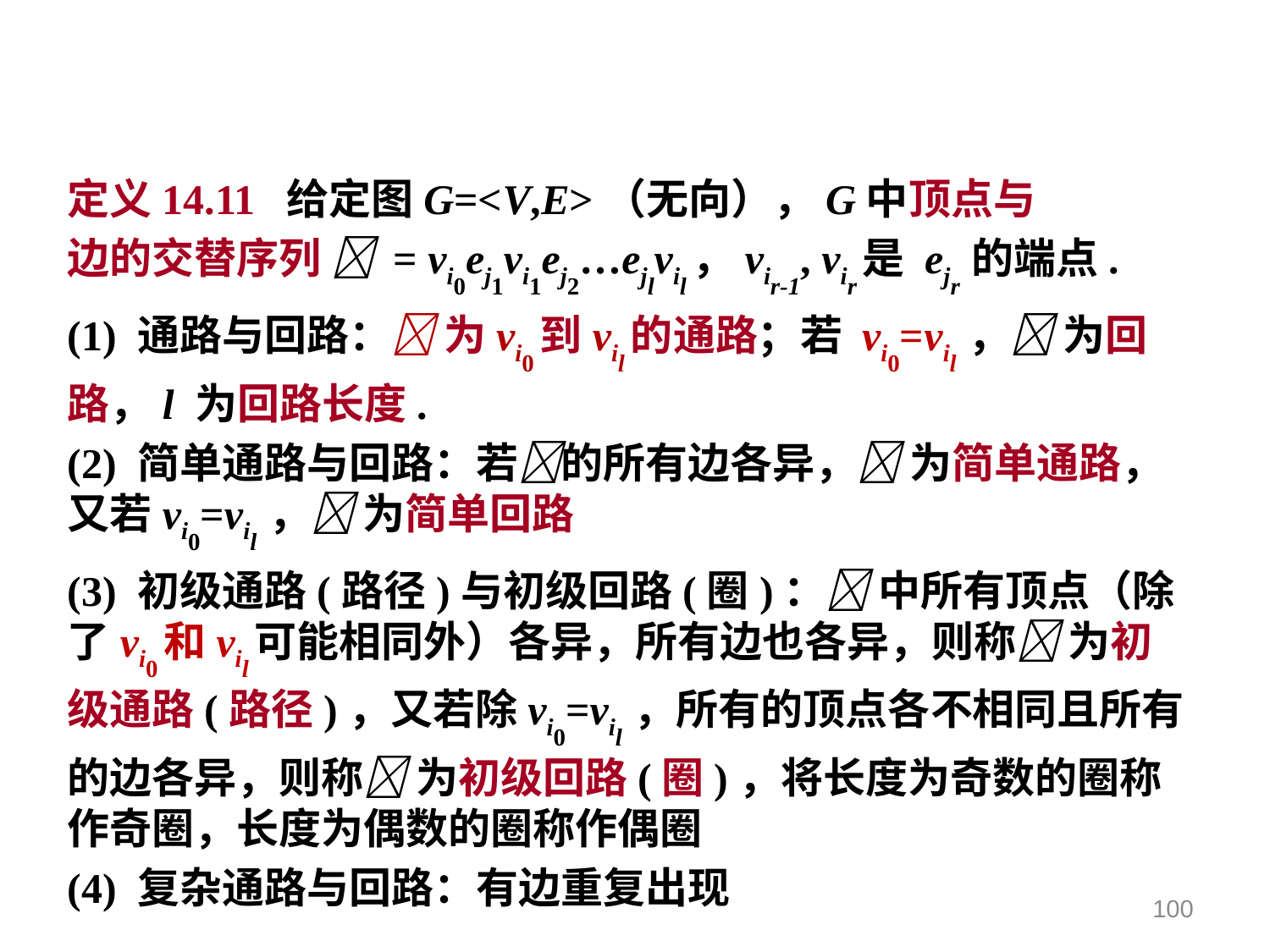

定义14.11  给定图G=<V,E>（无向），G中顶点与
边的交替序列 Γ = vi0ej1vi1ej2…ejlvil，vir-1, vir是 ejr 的端点.
(1) 通路与回路：Γ 为vi0到vil的通路；若 vi0=vil ，Γ 为回路，l 为回路长度.
(2) 简单通路与回路：若Γ的所有边各异，Γ 为简单通路，又若vi0=vil ，Γ 为简单回路
(3) 初级通路(路径)与初级回路(圈)：Γ 中所有顶点（除了vi0和vil可能相同外）各异，所有边也各异，则称Γ 为初级通路(路径)，又若除vi0=vil ，所有的顶点各不相同且所有的边各异，则称Γ 为初级回路(圈)，将长度为奇数的圈称作奇圈，长度为偶数的圈称作偶圈
(4) 复杂通路与回路：有边重复出现
100